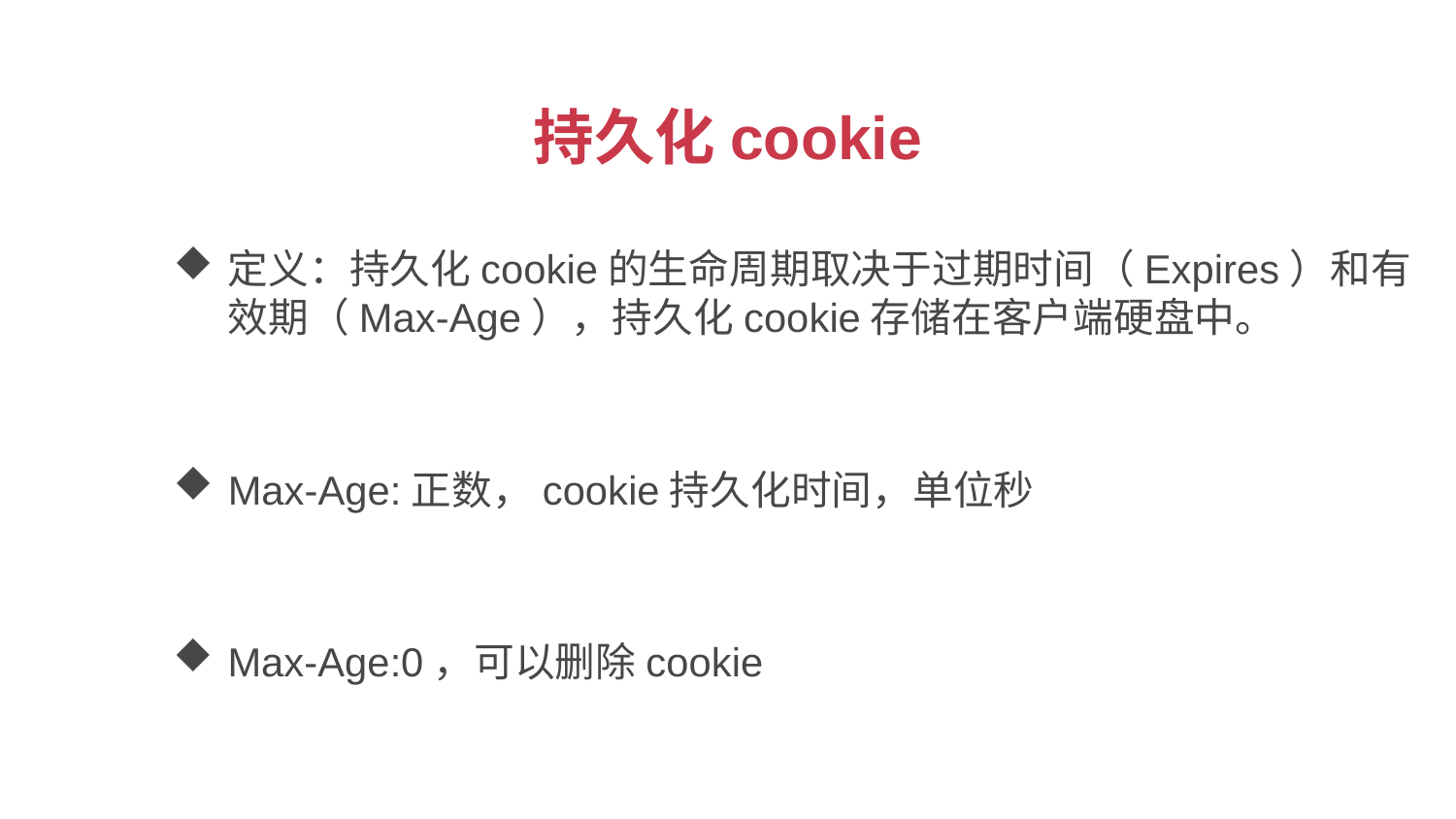

持久化cookie
定义：持久化cookie的生命周期取决于过期时间（Expires）和有效期（Max-Age），持久化cookie存储在客户端硬盘中。
Max-Age:正数，cookie持久化时间，单位秒
Max-Age:0，可以删除cookie